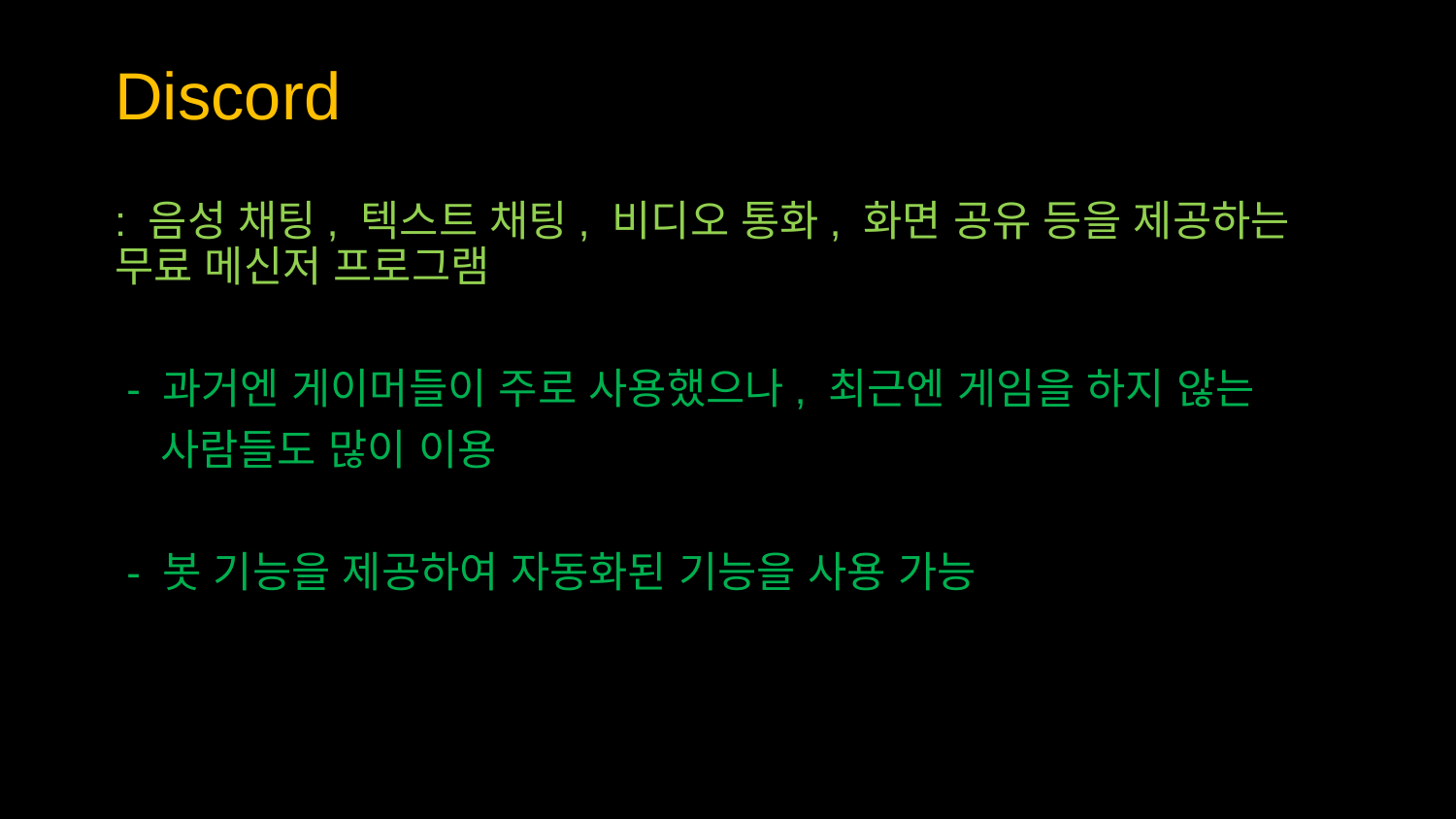

# Discord
: 음성 채팅, 텍스트 채팅, 비디오 통화, 화면 공유 등을 제공하는 무료 메신저 프로그램

 - 과거엔 게이머들이 주로 사용했으나, 최근엔 게임을 하지 않는
   사람들도 많이 이용

 - 봇 기능을 제공하여 자동화된 기능을 사용 가능